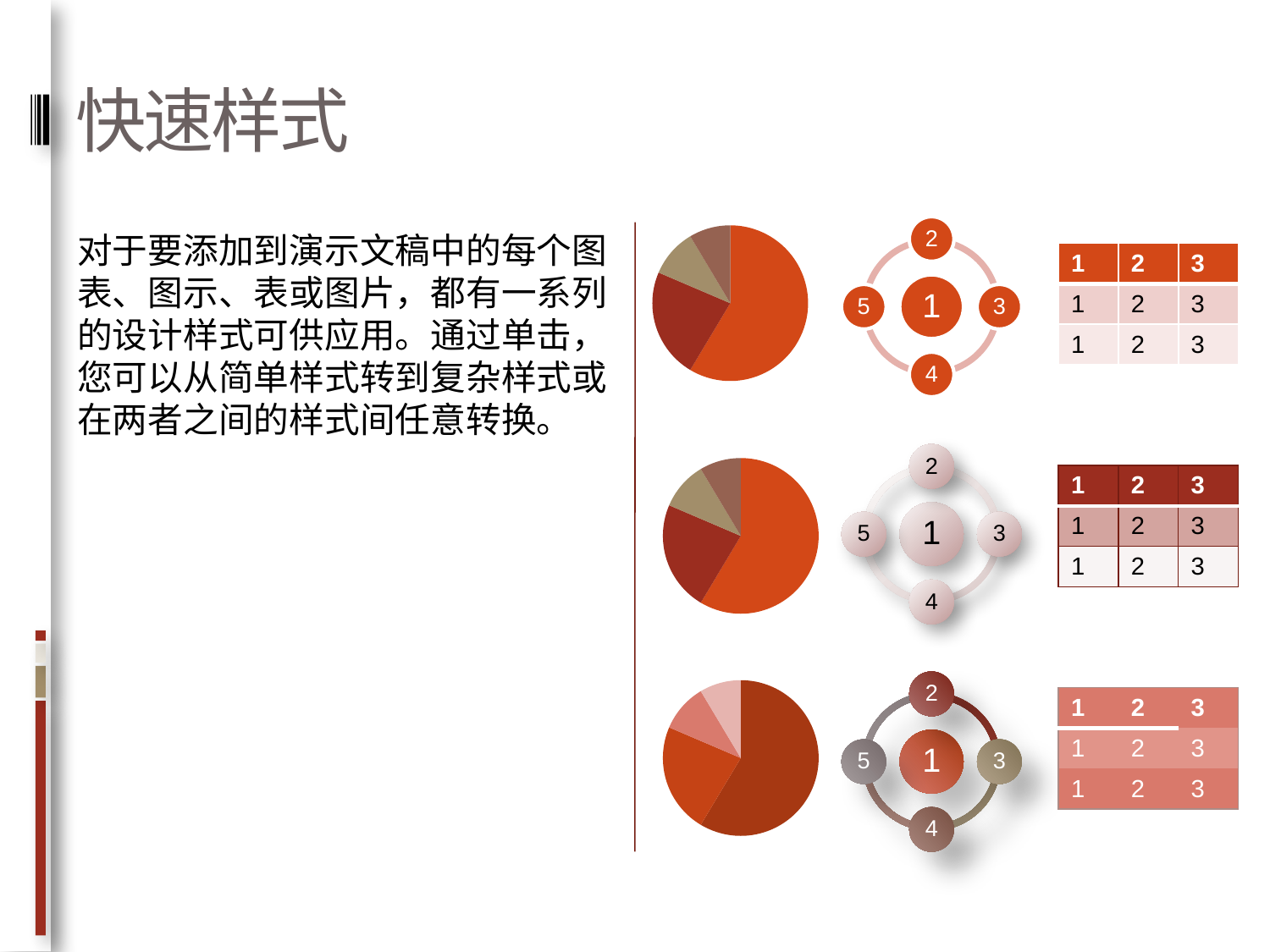

# 快速样式
1
2
3
4
5
对于要添加到演示文稿中的每个图表、图示、表或图片，都有一系列的设计样式可供应用。通过单击，您可以从简单样式转到复杂样式或在两者之间的样式间任意转换。

### Chart

| Category | 销售额 |
|---|---|
| 第一季度 | 8.2 |
| 第二季度 | 3.2 |
| 第三季度 | 1.4 |
| 第四季度 | 1.2 |
| 1 | 2 | 3 |
| --- | --- | --- |
| 1 | 2 | 3 |
| 1 | 2 | 3 |
1
2
3
4
5

### Chart

| Category | 销售额 |
|---|---|
| 第一季度 | 8.2 |
| 第二季度 | 3.2 |
| 第三季度 | 1.4 |
| 第四季度 | 1.2 |
| 1 | 2 | 3 |
| --- | --- | --- |
| 1 | 2 | 3 |
| 1 | 2 | 3 |
1
2
3
4
5

### Chart

| Category | 销售额 |
|---|---|
| 第一季度 | 8.2 |
| 第二季度 | 3.2 |
| 第三季度 | 1.4 |
| 第四季度 | 1.2 |
| 1 | 2 | 3 |
| --- | --- | --- |
| 1 | 2 | 3 |
| 1 | 2 | 3 |